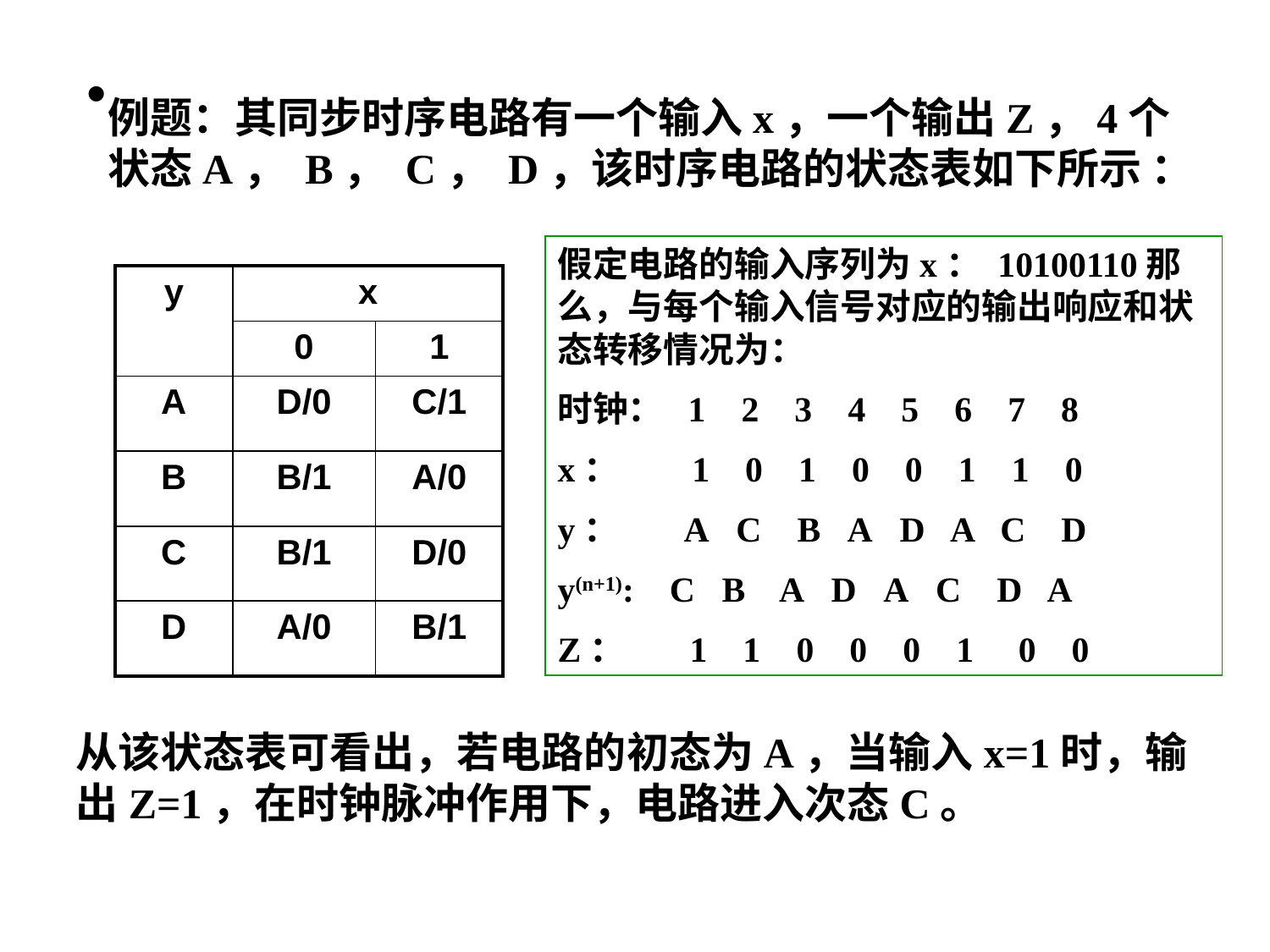

例题：其同步时序电路有一个输入x，一个输出Z，4个状态A， B， C， D，该时序电路的状态表如下所示 ：
假定电路的输入序列为x： 10100110那么，与每个输入信号对应的输出响应和状态转移情况为：
时钟：  1    2    3    4    5    6    7    8
x：        1    0    1    0    0    1    1    0
y：       A   C    B   A   D   A   C    D
y(n+1):    C   B    A   D   A   C    D   A
Z：       1    1    0    0    0    1     0    0
| y | x |  |
| --- | --- | --- |
|  | 0 | 1 |
| A | D/0 | C/1 |
| B | B/1 | A/0 |
| C | B/1 | D/0 |
| D | A/0 | B/1 |
从该状态表可看出，若电路的初态为A，当输入x=1时，输出Z=1，在时钟脉冲作用下，电路进入次态C。